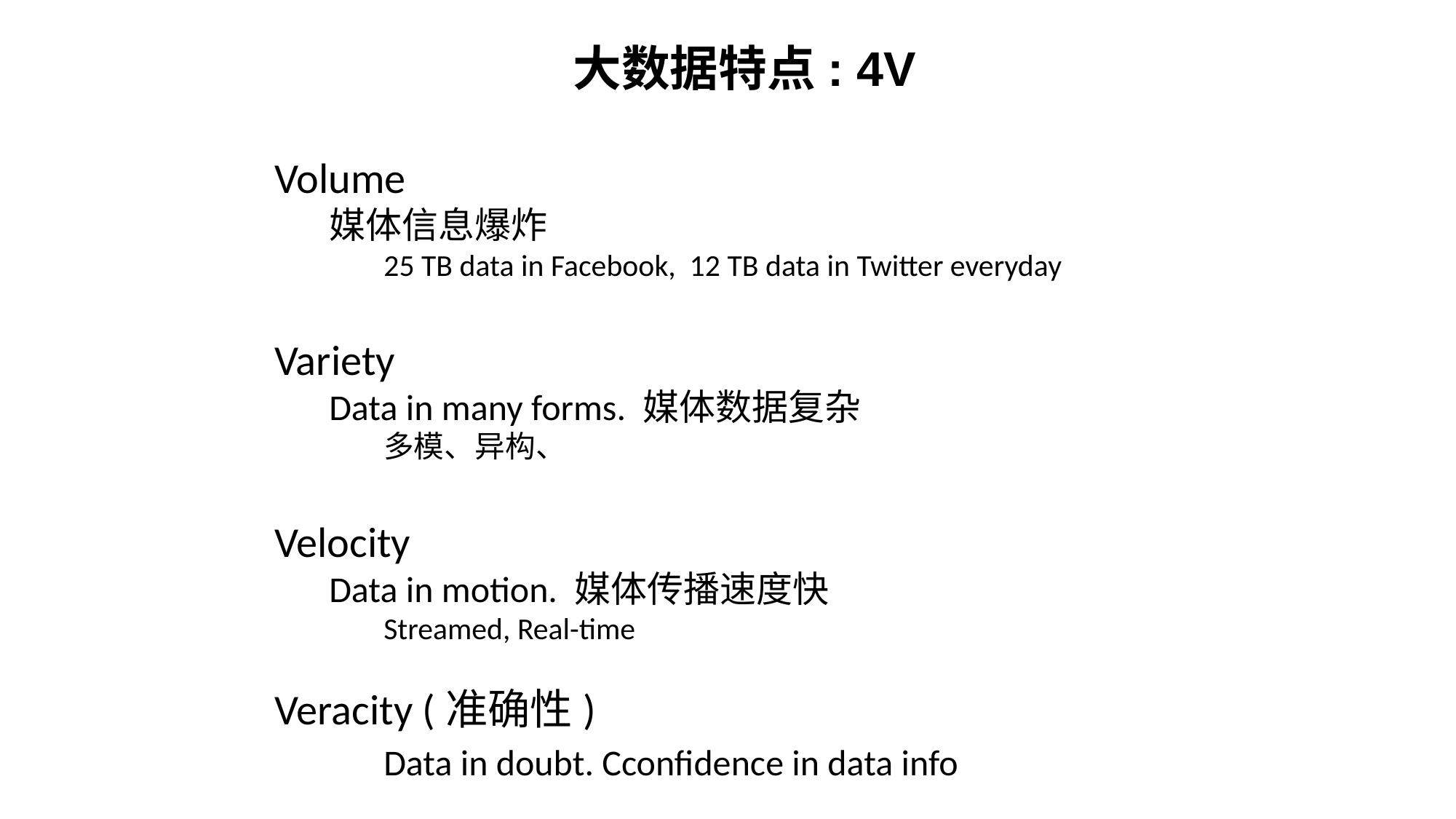

大数据特点: 4V
Volume
媒体信息爆炸
25 TB data in Facebook,  12 TB data in Twitter everyday

Variety
Data in many forms. 媒体数据复杂
多模、异构、

Velocity
Data in motion. 媒体传播速度快
Streamed, Real-time

Veracity (准确性)
	Data in doubt. Cconfidence in data info